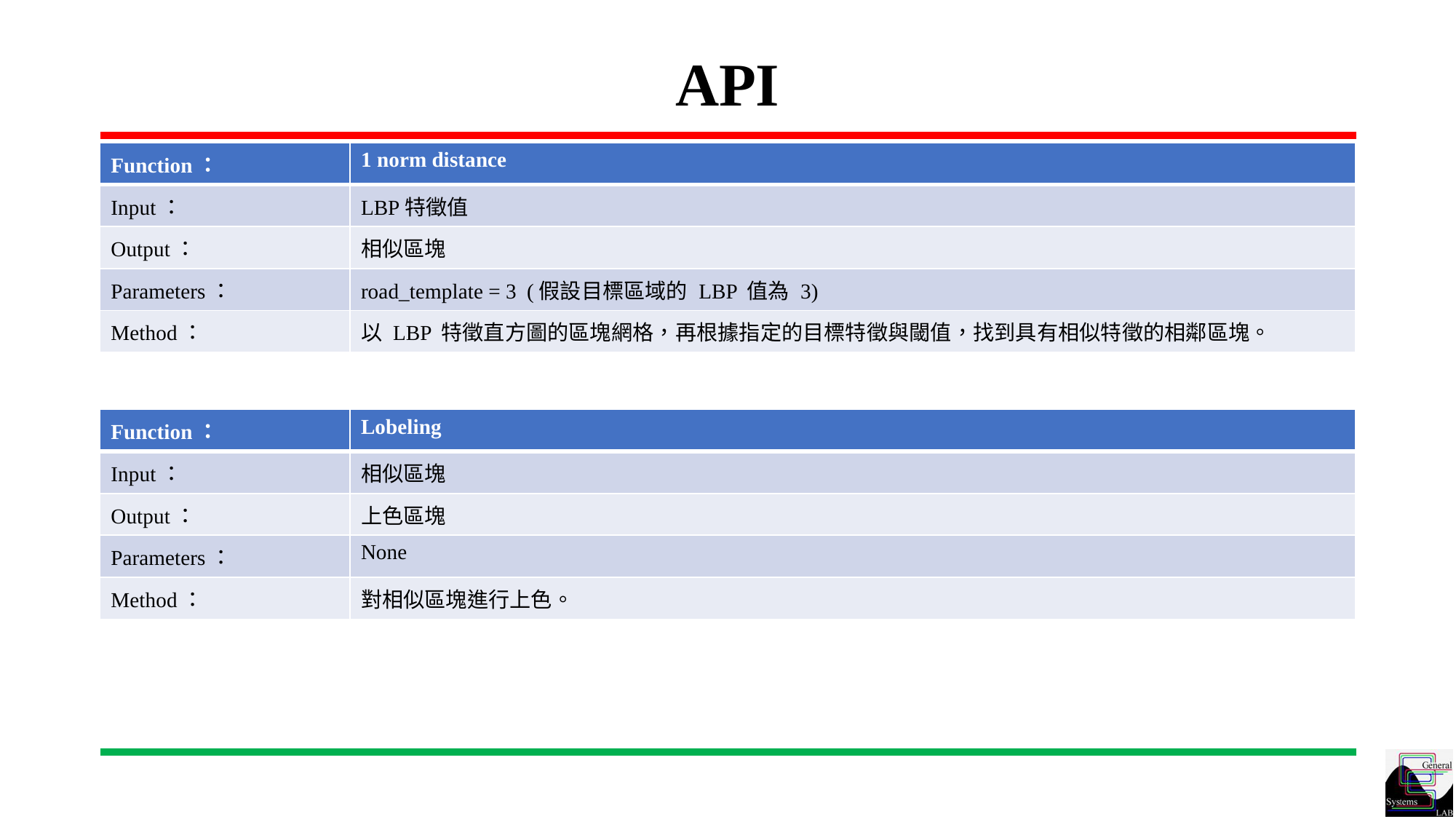

API

| Function： | 1 norm distance |
| --- | --- |
| Input： | LBP特徵值 |
| Output： | 相似區塊 |
| Parameters： | road\_template = 3 (假設目標區域的 LBP 值為 3) |
| Method： | 以 LBP 特徵直方圖的區塊網格，再根據指定的目標特徵與閾值，找到具有相似特徵的相鄰區塊。 |
| Function： | Lobeling |
| --- | --- |
| Input： | 相似區塊 |
| Output： | 上色區塊 |
| Parameters： | None |
| Method： | 對相似區塊進行上色。 |